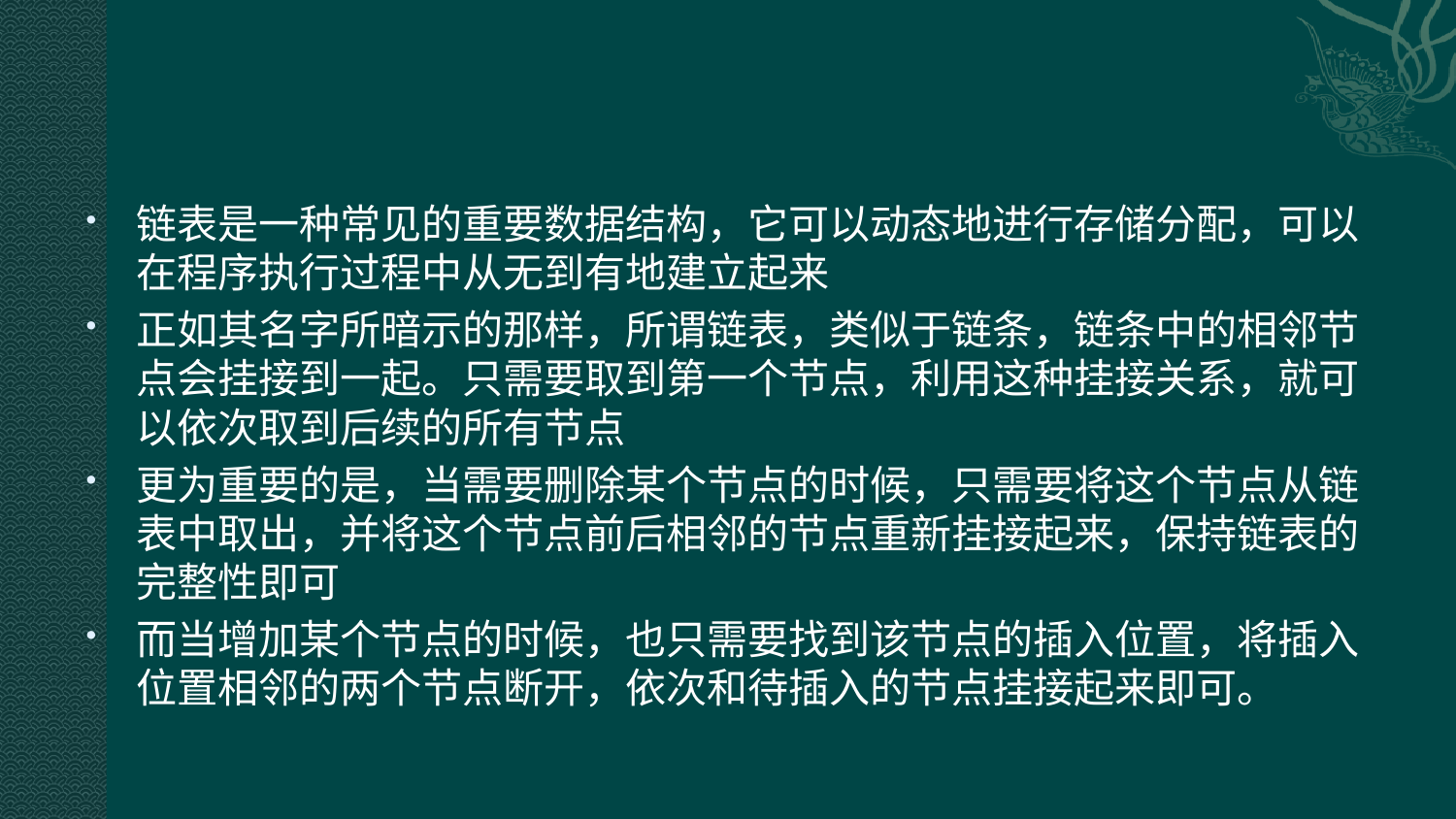

#
链表是一种常见的重要数据结构，它可以动态地进行存储分配，可以在程序执行过程中从无到有地建立起来
正如其名字所暗示的那样，所谓链表，类似于链条，链条中的相邻节点会挂接到一起。只需要取到第一个节点，利用这种挂接关系，就可以依次取到后续的所有节点
更为重要的是，当需要删除某个节点的时候，只需要将这个节点从链表中取出，并将这个节点前后相邻的节点重新挂接起来，保持链表的完整性即可
而当增加某个节点的时候，也只需要找到该节点的插入位置，将插入位置相邻的两个节点断开，依次和待插入的节点挂接起来即可。